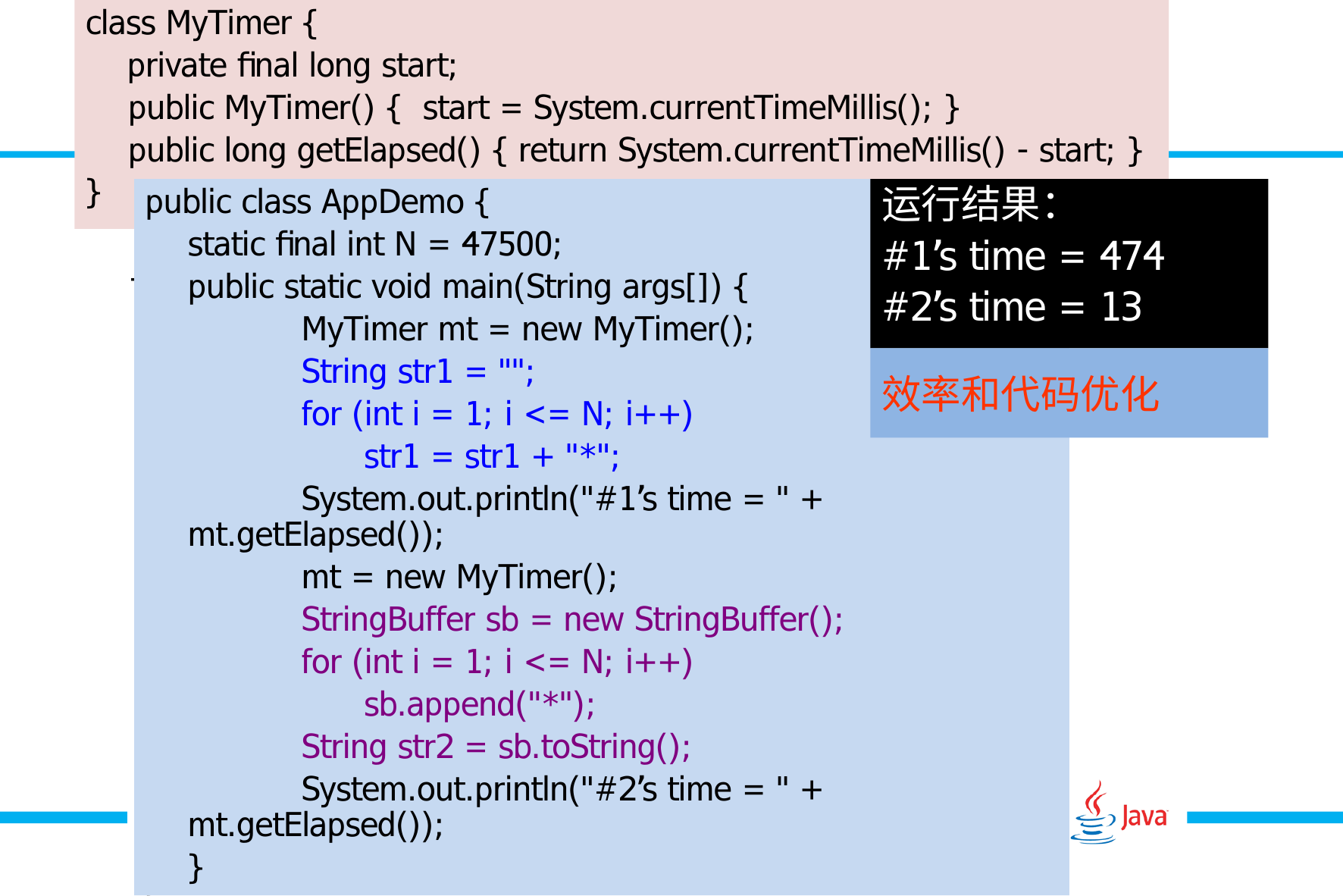

class MyTimer {
    private final long start;
	public MyTimer() {  start = System.currentTimeMillis(); }
	public long getElapsed() { return System.currentTimeMillis() - start; }
}
# 字符串操作类
字符串的连接运算(Concatenation)
+与append方法比较
public class AppDemo {
	static final int N = 47500;
	public static void main(String args[]) {
		MyTimer mt = new MyTimer();
		String str1 = "";
		for (int i = 1; i <= N; i++)
		      str1 = str1 + "*";
		System.out.println("#1’s time = " + mt.getElapsed());
		mt = new MyTimer();
		StringBuffer sb = new StringBuffer();
		for (int i = 1; i <= N; i++)
		      sb.append("*");
		String str2 = sb.toString();
		System.out.println("#2’s time = " + mt.getElapsed());
	}
}
运行结果：
#1’s time = 474
#2’s time = 13
效率和代码优化